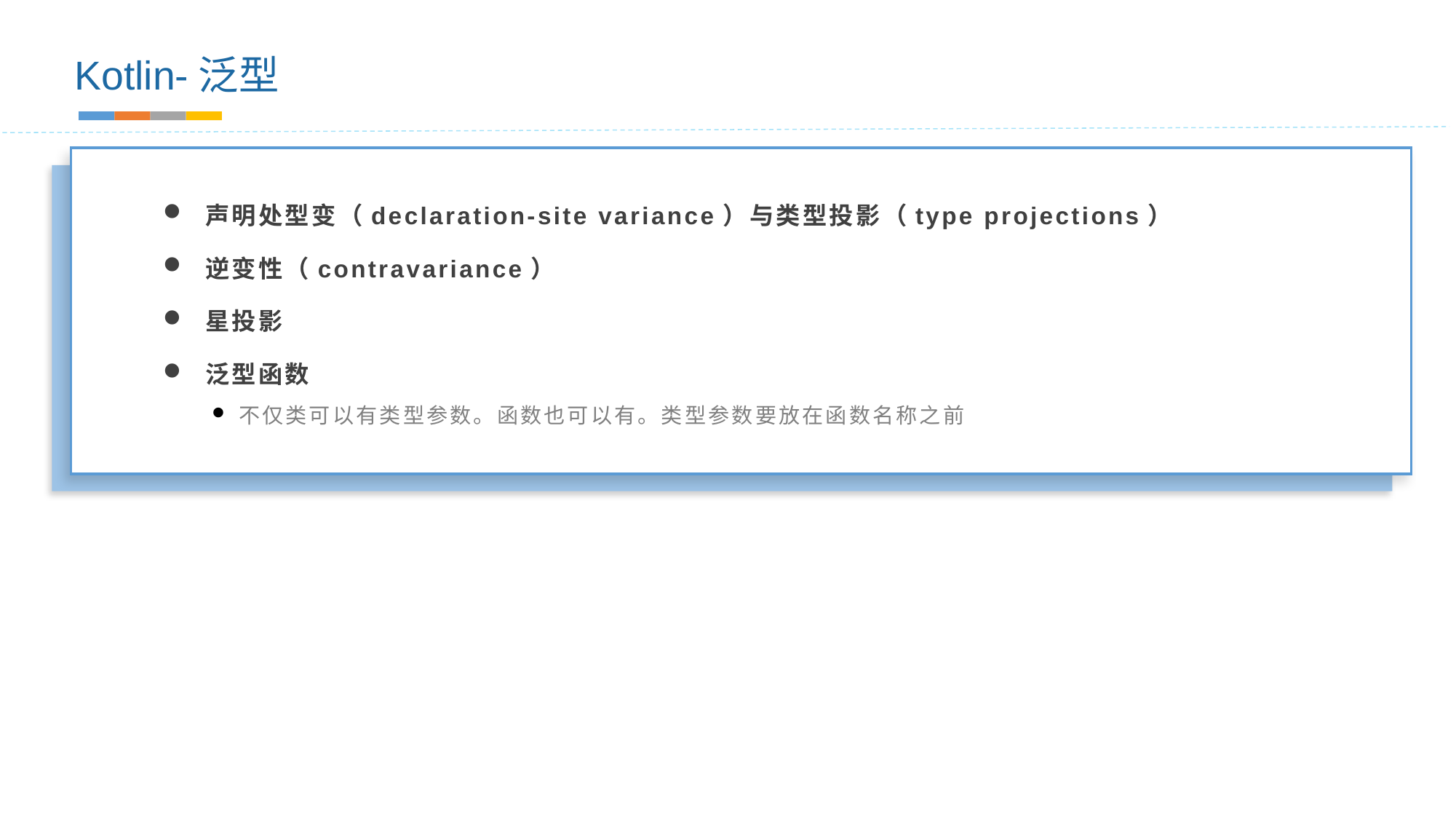

Kotlin-泛型

声明处型变（declaration-site variance）与类型投影（type projections）
逆变性（contravariance）
星投影
泛型函数
不仅类可以有类型参数。函数也可以有。类型参数要放在函数名称之前